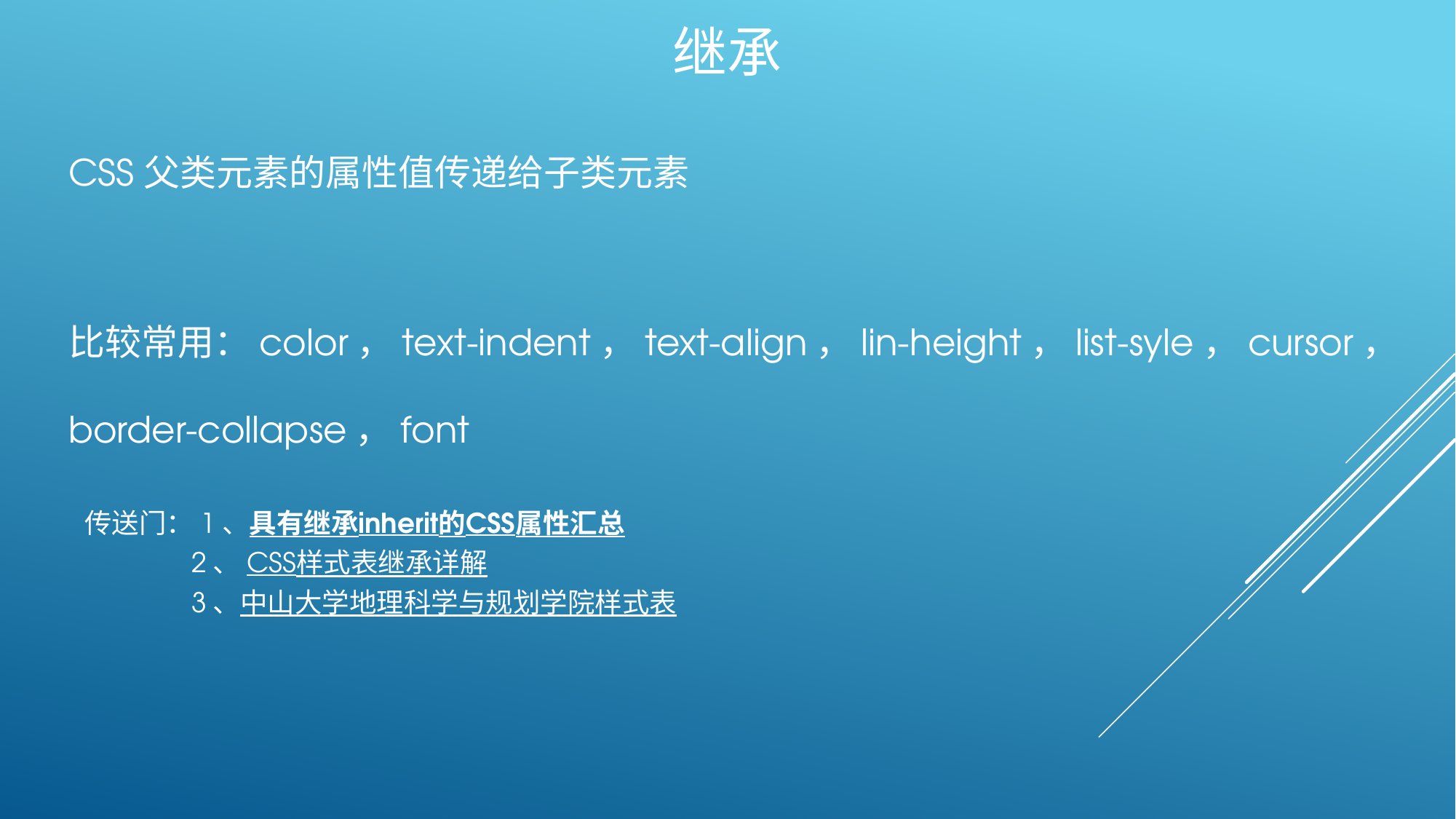

# 继承
CSS父类元素的属性值传递给子类元素
比较常用：color，text-indent，text-align，lin-height，list-syle，cursor，border-collapse，font
传送门：1、具有继承inherit的CSS属性汇总
              2、CSS样式表继承详解
              3、中山大学地理科学与规划学院样式表